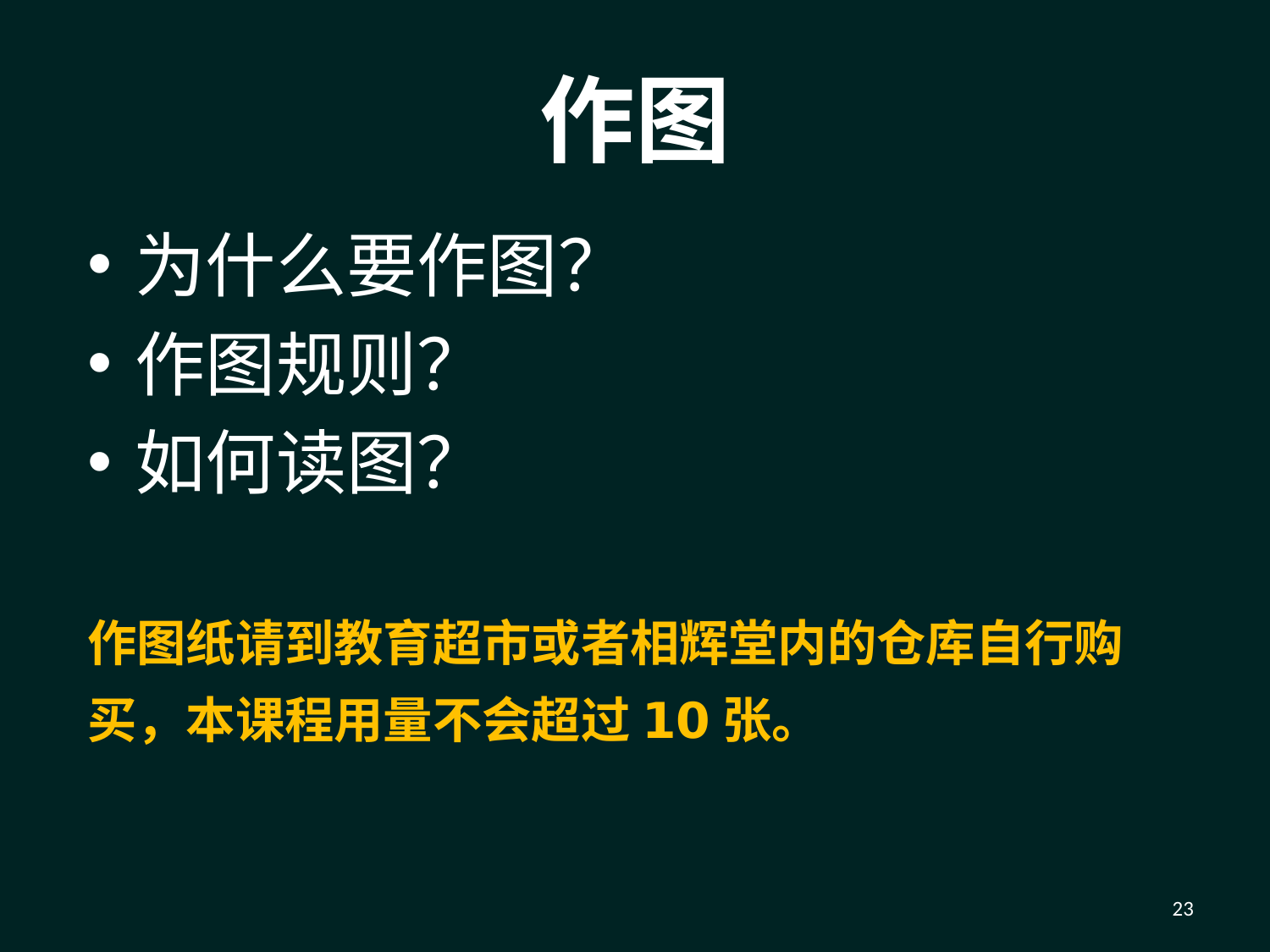

# 作图
为什么要作图？
作图规则？
如何读图？

作图纸请到教育超市或者相辉堂内的仓库自行购
买，本课程用量不会超过10张。
23